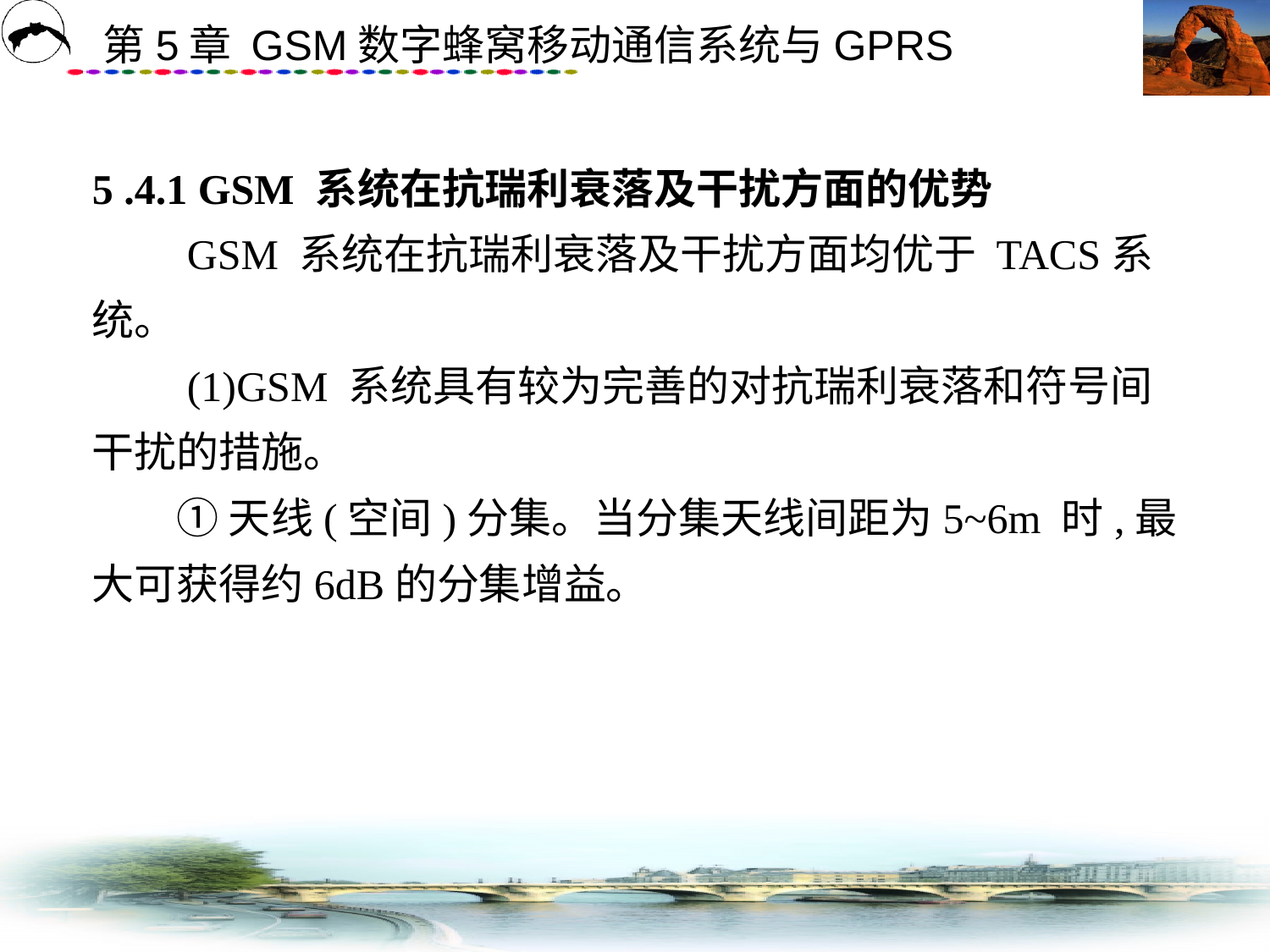

# 5 .4.1 GSM 系统在抗瑞利衰落及干扰方面的优势 　　GSM 系统在抗瑞利衰落及干扰方面均优于 TACS系统。 　　(1)GSM 系统具有较为完善的对抗瑞利衰落和符号间干扰的措施。 　　① 天线(空间)分集。当分集天线间距为5~6m 时,最大可获得约6dB的分集增益。